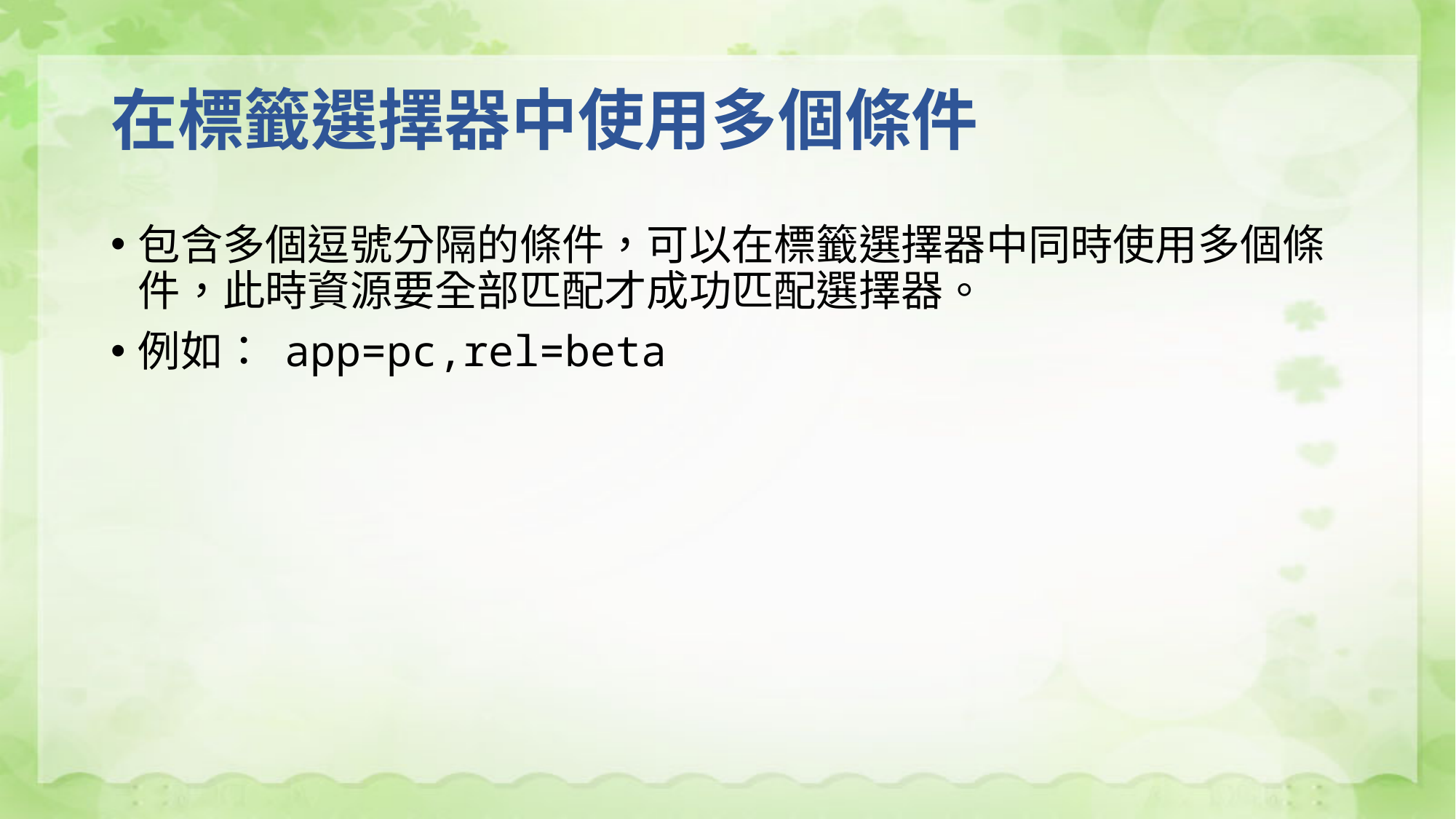

# 在標籤選擇器中使用多個條件
包含多個逗號分隔的條件，可以在標籤選擇器中同時使用多個條件，此時資源要全部匹配才成功匹配選擇器。
例如： app=pc,rel=beta